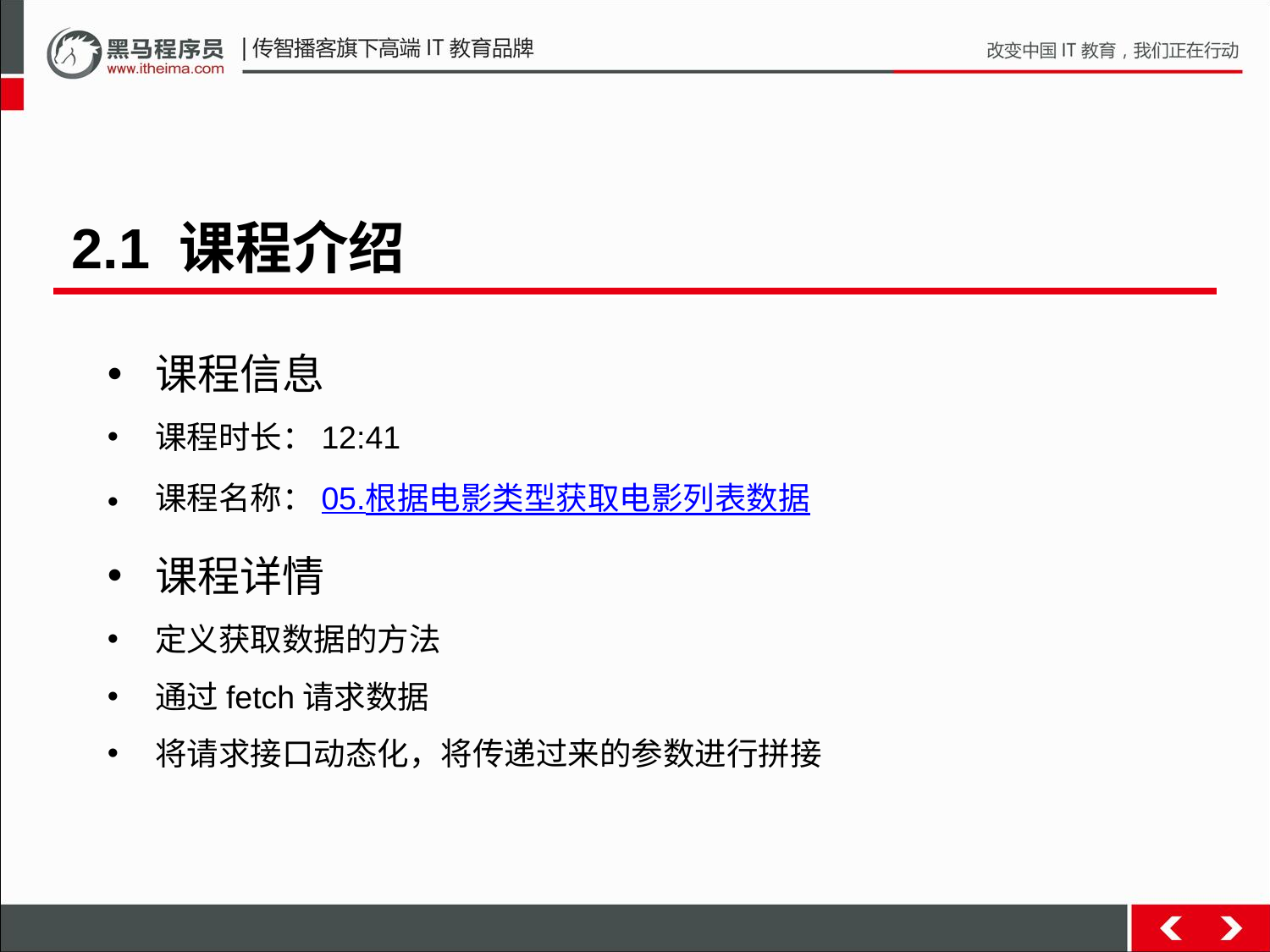

2.1 课程介绍
课程信息
课程时长：12:41
课程名称：05.根据电影类型获取电影列表数据
课程详情
定义获取数据的方法
通过fetch请求数据
将请求接口动态化，将传递过来的参数进行拼接